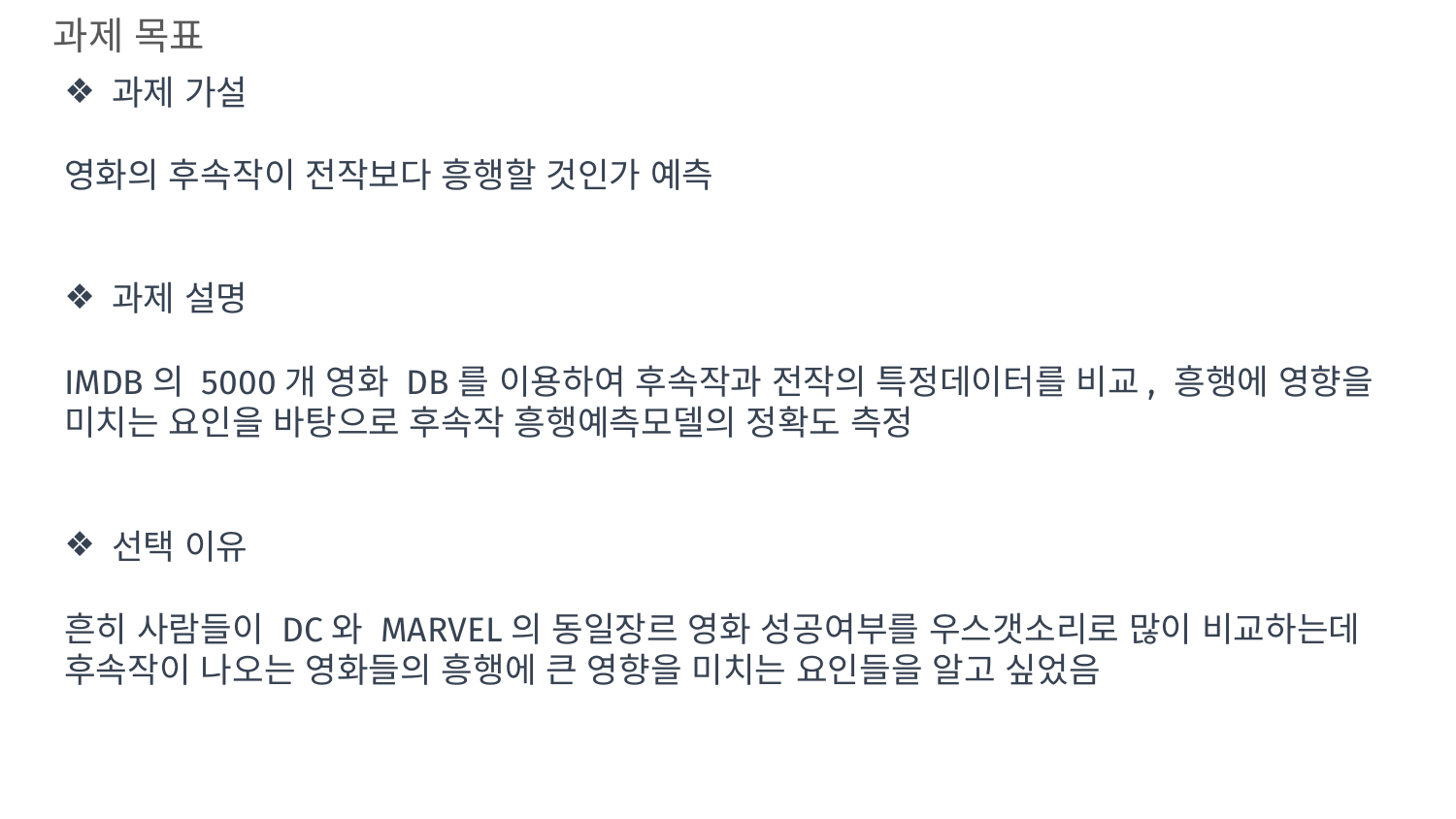

과제 목표
과제 가설

영화의 후속작이 전작보다 흥행할 것인가 예측

과제 설명

IMDB의 5000개 영화 DB를 이용하여 후속작과 전작의 특정데이터를 비교, 흥행에 영향을 미치는 요인을 바탕으로 후속작 흥행예측모델의 정확도 측정

선택 이유

흔히 사람들이 DC와 MARVEL의 동일장르 영화 성공여부를 우스갯소리로 많이 비교하는데 후속작이 나오는 영화들의 흥행에 큰 영향을 미치는 요인들을 알고 싶었음